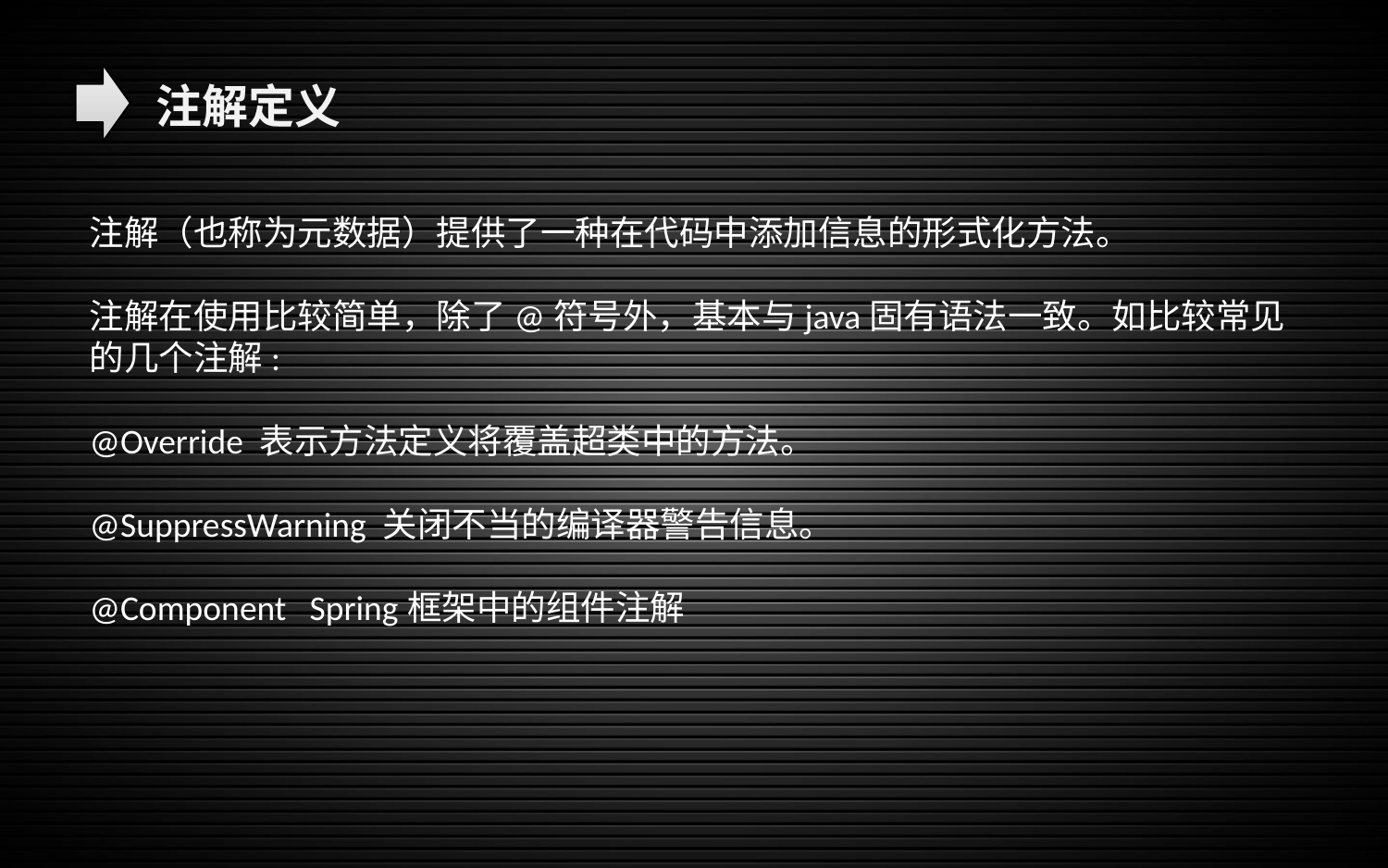

注解定义
注解（也称为元数据）提供了一种在代码中添加信息的形式化方法。

注解在使用比较简单，除了@符号外，基本与java固有语法一致。如比较常见的几个注解:

@Override 表示方法定义将覆盖超类中的方法。

@SuppressWarning 关闭不当的编译器警告信息。

@Component   Spring框架中的组件注解